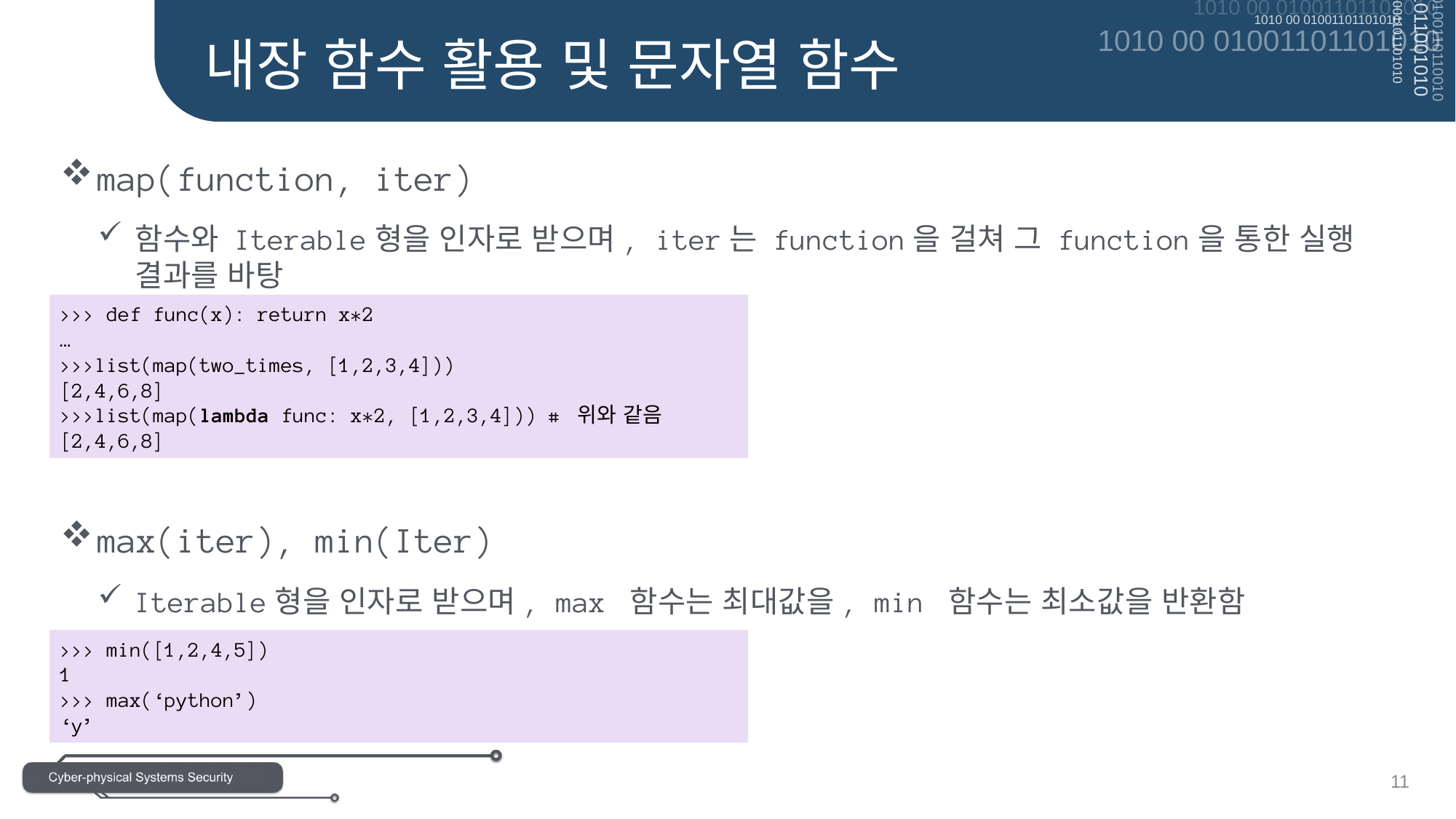

내장 함수 활용 및 문자열 함수
map(function, iter)
함수와 Iterable형을 인자로 받으며, iter는 function을 걸쳐 그 function을 통한 실행 결과를 바탕
으로 한 결과들을 묶어 반환함

max(iter), min(Iter)
Iterable형을 인자로 받으며, max 함수는 최대값을, min 함수는 최소값을 반환함
>>> def func(x): return x*2
…
>>>list(map(two_times, [1,2,3,4]))
[2,4,6,8]
>>>list(map(lambda func: x*2, [1,2,3,4])) # 위와 같음
[2,4,6,8]
>>> min([1,2,4,5])
1
>>> max(‘python’)
‘y’
11